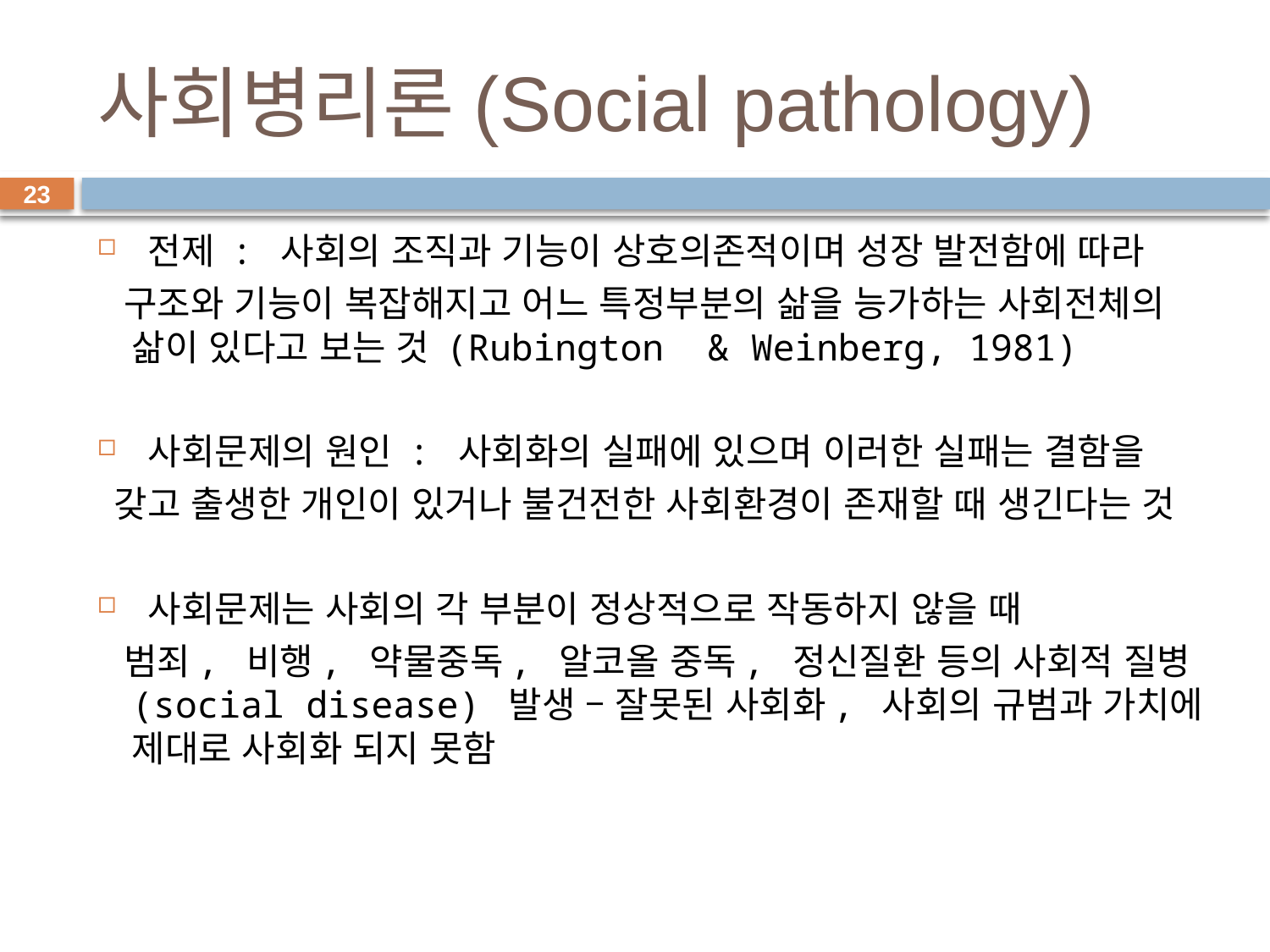

# 사회병리론(Social pathology)
23
 전제 : 사회의 조직과 기능이 상호의존적이며 성장 발전함에 따라
  구조와 기능이 복잡해지고 어느 특정부분의 삶을 능가하는 사회전체의 삶이 있다고 보는 것 (Rubington  & Weinberg, 1981)

 사회문제의 원인 : 사회화의 실패에 있으며 이러한 실패는 결함을
 갖고 출생한 개인이 있거나 불건전한 사회환경이 존재할 때 생긴다는 것

 사회문제는 사회의 각 부분이 정상적으로 작동하지 않을 때
  범죄, 비행, 약물중독, 알코올 중독, 정신질환 등의 사회적 질병(social disease) 발생 – 잘못된 사회화, 사회의 규범과 가치에 제대로 사회화 되지 못함